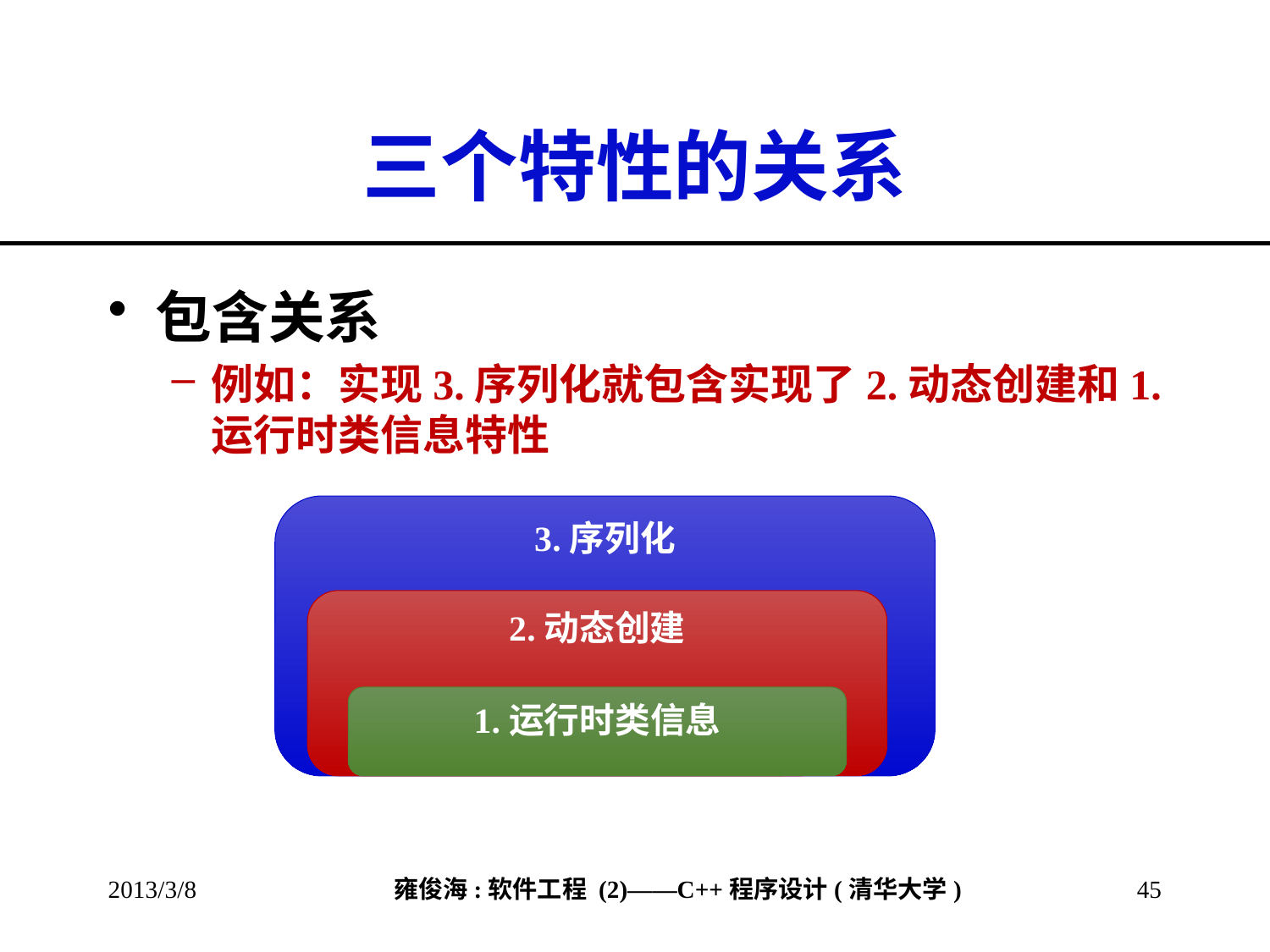

# 三个特性的关系
包含关系
例如：实现3.序列化就包含实现了2.动态创建和1.运行时类信息特性
3.序列化
2.动态创建
1.运行时类信息
2013/3/8
45